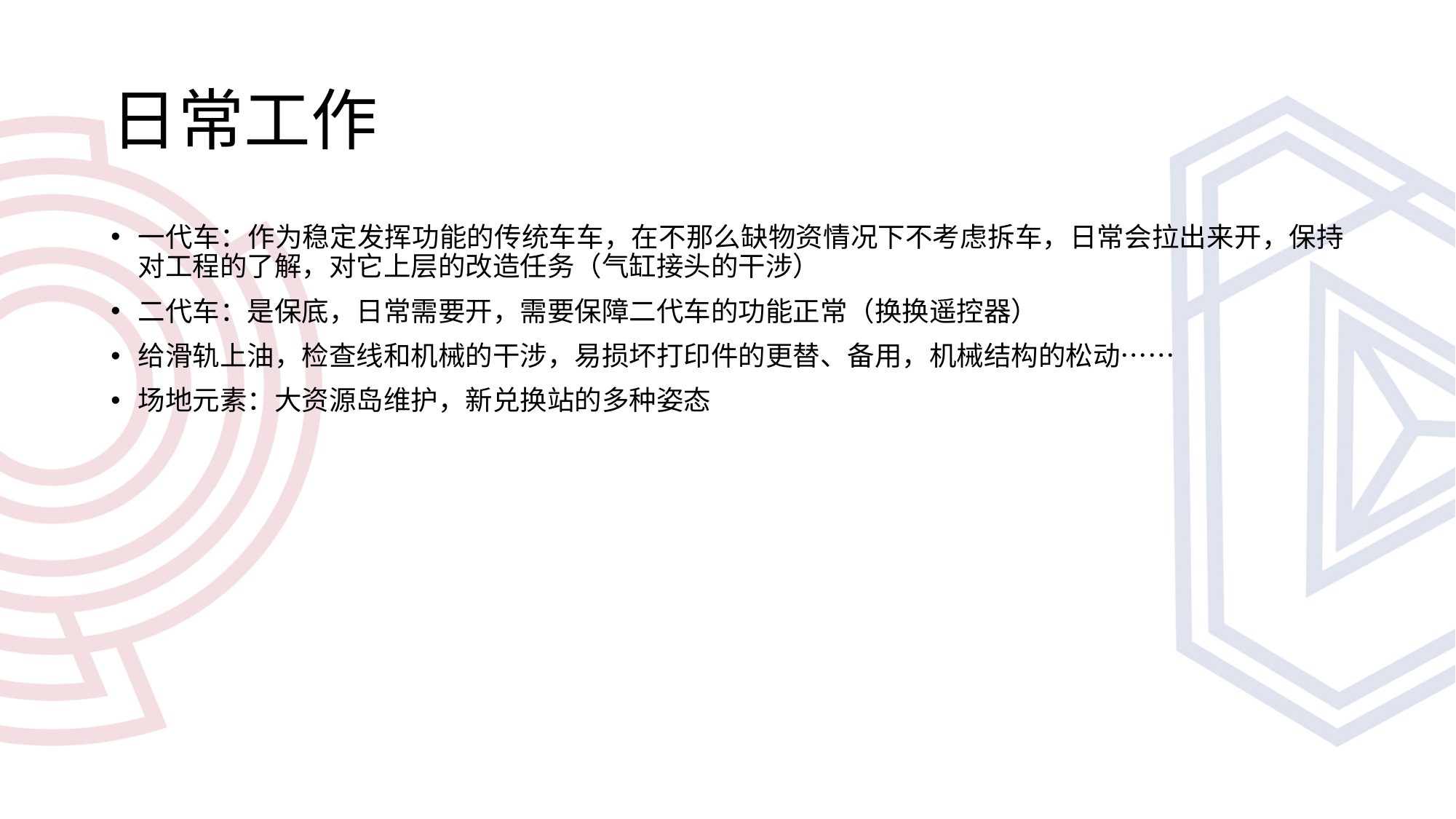

# 日常工作
一代车：作为稳定发挥功能的传统车车，在不那么缺物资情况下不考虑拆车，日常会拉出来开，保持对工程的了解，对它上层的改造任务（气缸接头的干涉）
二代车：是保底，日常需要开，需要保障二代车的功能正常（换换遥控器）
给滑轨上油，检查线和机械的干涉，易损坏打印件的更替、备用，机械结构的松动……
场地元素：大资源岛维护，新兑换站的多种姿态